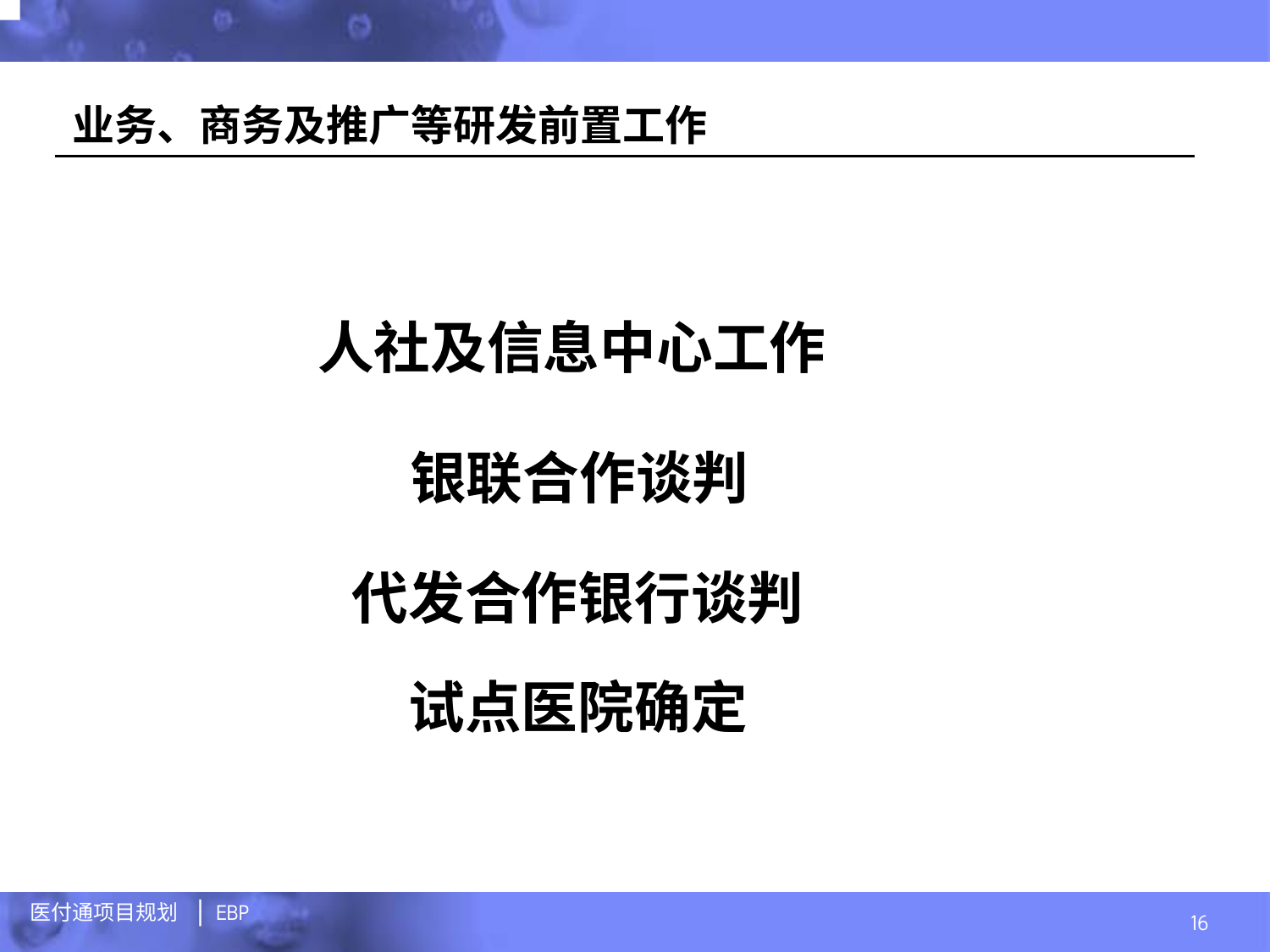

业务、商务及推广等研发前置工作
人社及信息中心工作
银联合作谈判
代发合作银行谈判
试点医院确定
16